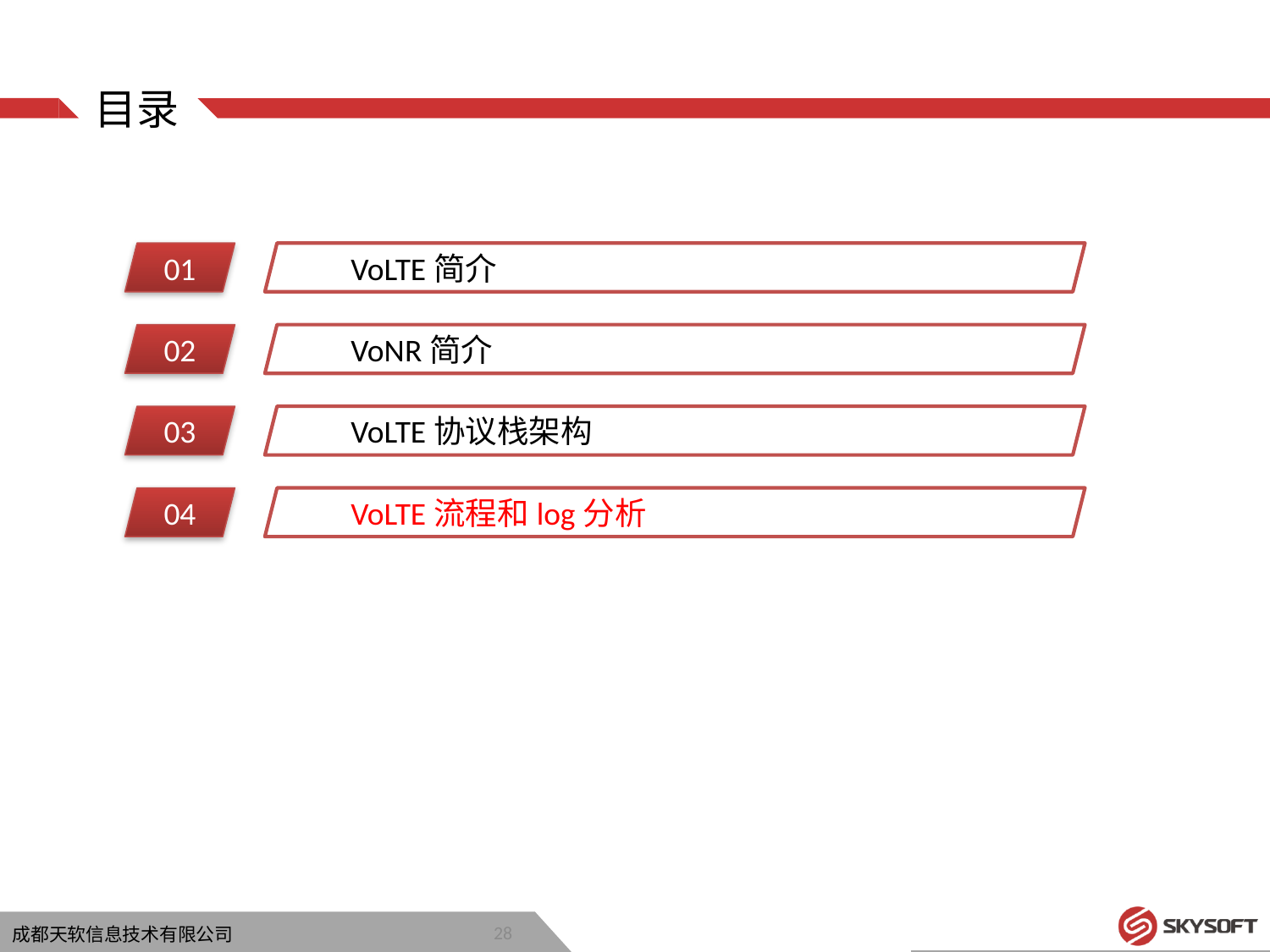

01
VoLTE简介
02
VoNR简介
03
VoLTE协议栈架构
04
VoLTE流程和log分析
28